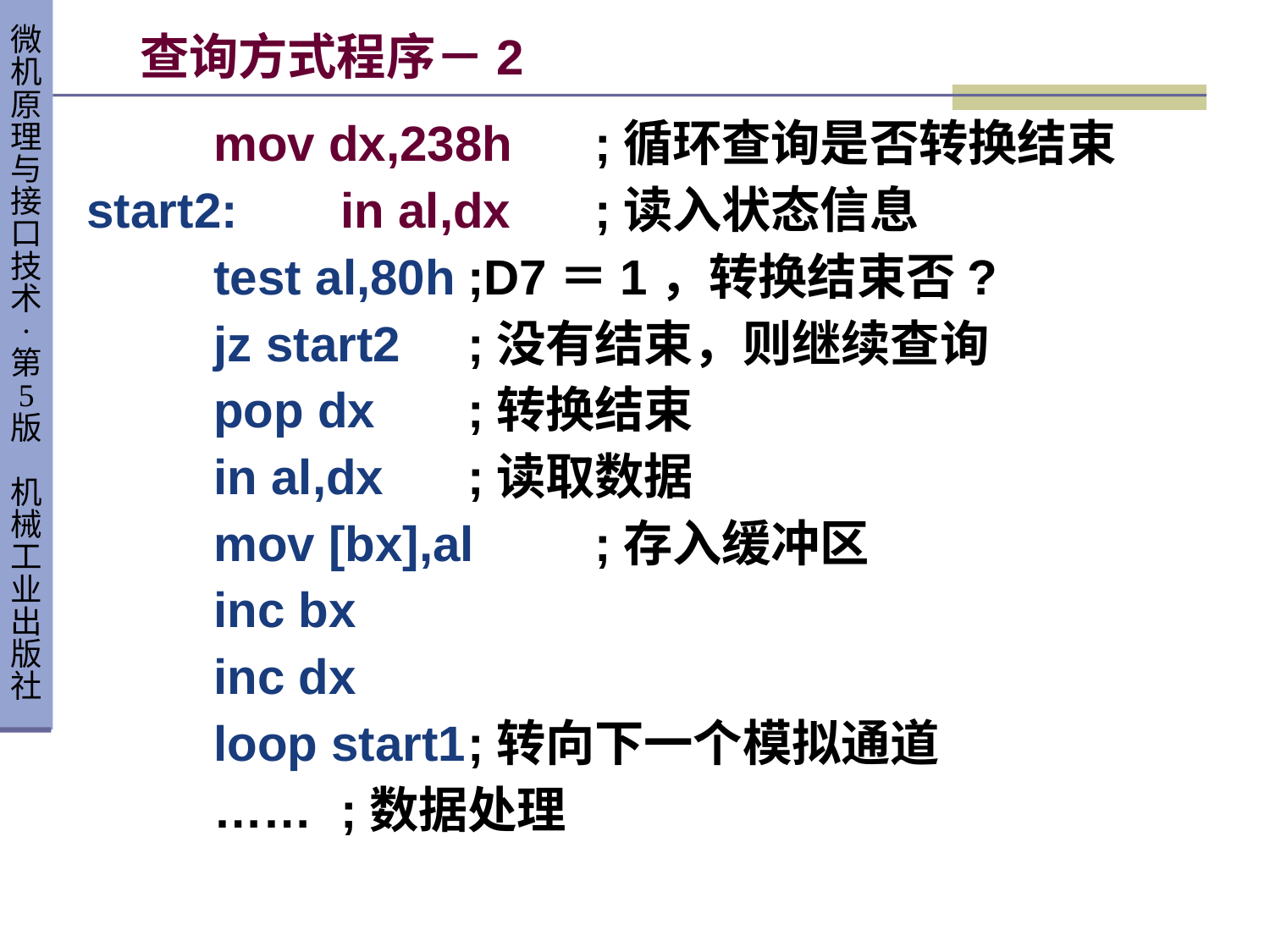

# 查询方式程序－2
	mov dx,238h	;循环查询是否转换结束
start2:	in al,dx	;读入状态信息
	test al,80h	;D7＝1，转换结束否?
	jz start2	;没有结束，则继续查询
	pop dx	;转换结束
	in al,dx	;读取数据
	mov [bx],al	;存入缓冲区
	inc bx
	inc dx
	loop start1	;转向下一个模拟通道
	……	;数据处理